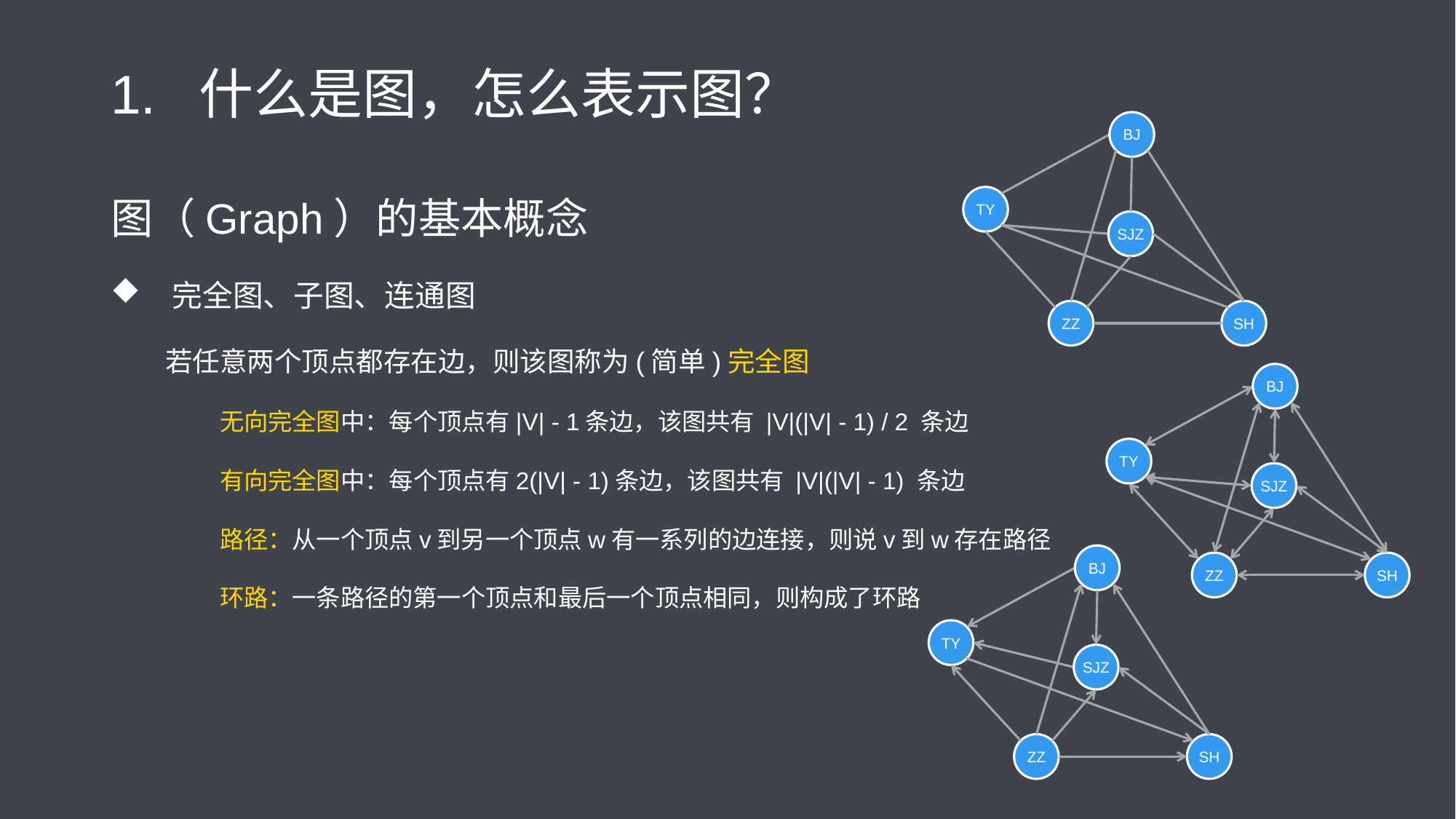

# 什么是图，怎么表示图？
BJ
TY
SJZ
SH
ZZ
图（Graph）的基本概念
完全图、子图、连通图
若任意两个顶点都存在边，则该图称为(简单)完全图
无向完全图中：每个顶点有|V| - 1条边，该图共有 |V|(|V| - 1) / 2 条边
有向完全图中：每个顶点有2(|V| - 1)条边，该图共有 |V|(|V| - 1) 条边
路径：从一个顶点v到另一个顶点w有一系列的边连接，则说v到w存在路径
环路：一条路径的第一个顶点和最后一个顶点相同，则构成了环路

BJ
TY
SJZ
SH
ZZ
BJ
TY
SJZ
SH
ZZ